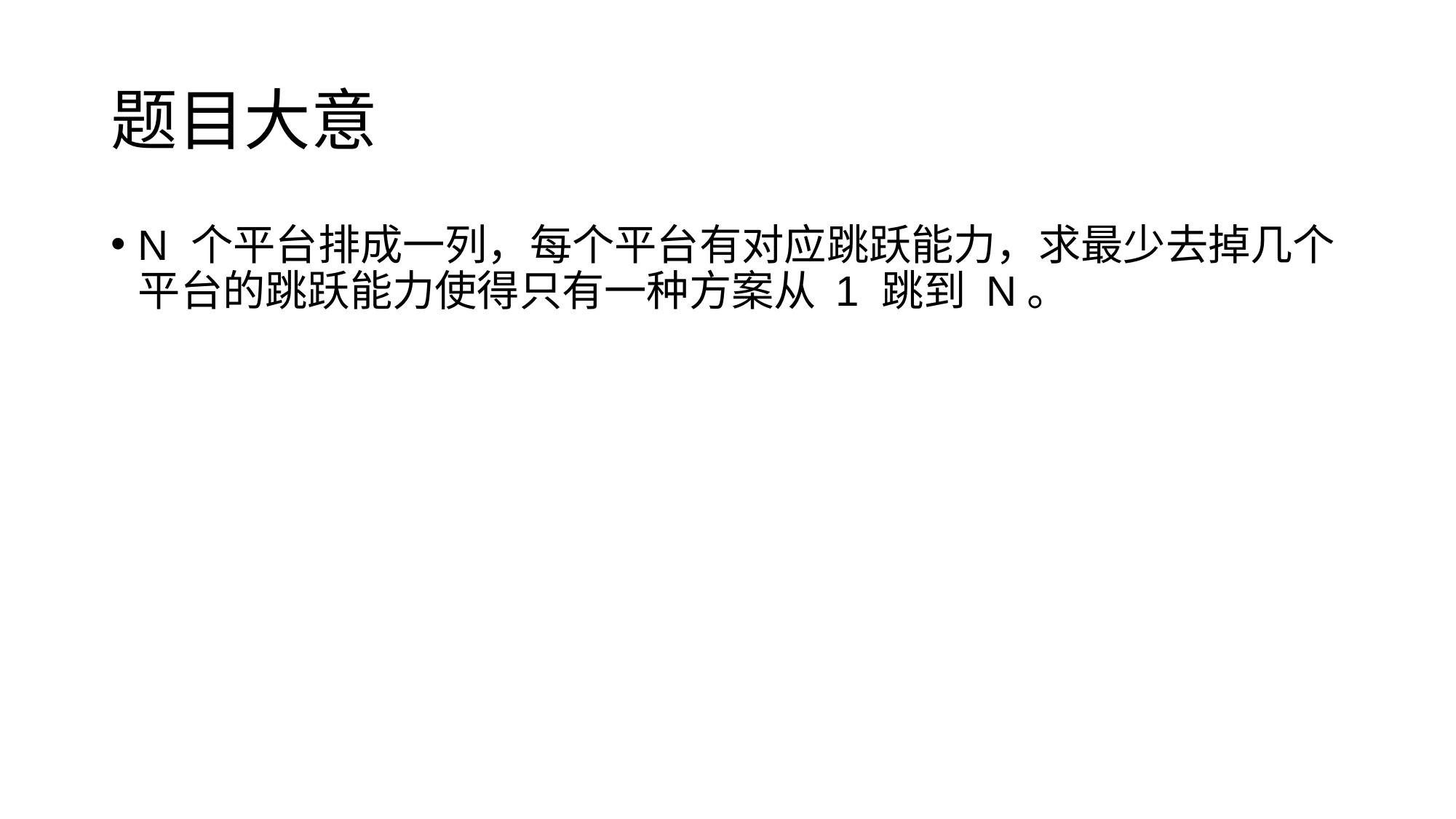

# 题目大意
N 个平台排成一列，每个平台有对应跳跃能力，求最少去掉几个平台的跳跃能力使得只有一种方案从 1 跳到 N。